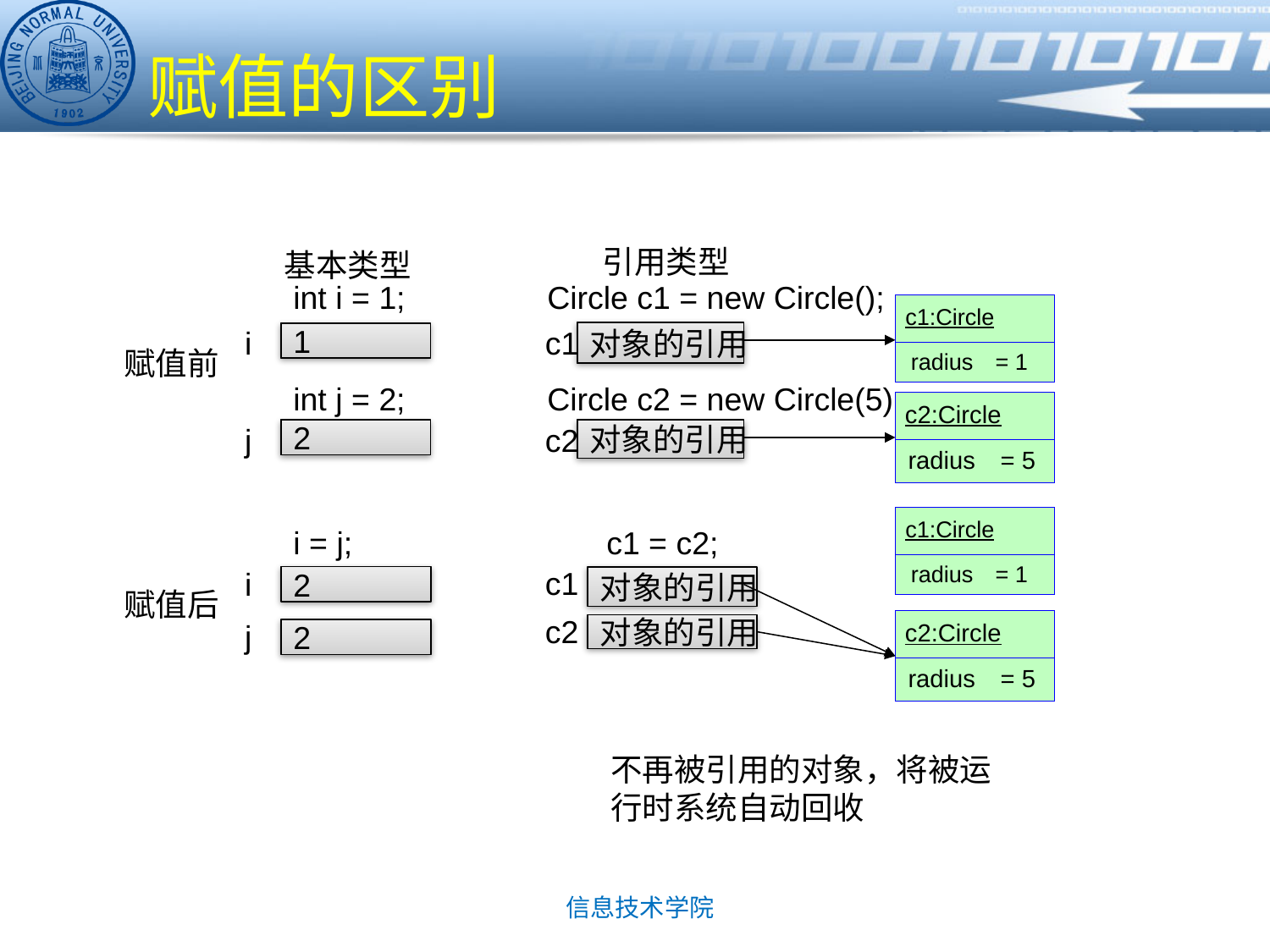

# 赋值的区别
引用类型
基本类型
int i = 1;
i
1
赋值前
int j = 2;
j
2
Circle c1 = new Circle();

c1:Circle

radius
 = 1
c1
对象的引用
Circle c2 = new Circle(5);

c2:Circle

radius
 = 5
c2
对象的引用

c1:Circle

radius
 = 1
i = j;
i
2
赋值后
j
2
c1 = c2;
c1
对象的引用
c2

c2:Circle

radius
 = 5
对象的引用
不再被引用的对象，将被运行时系统自动回收
17